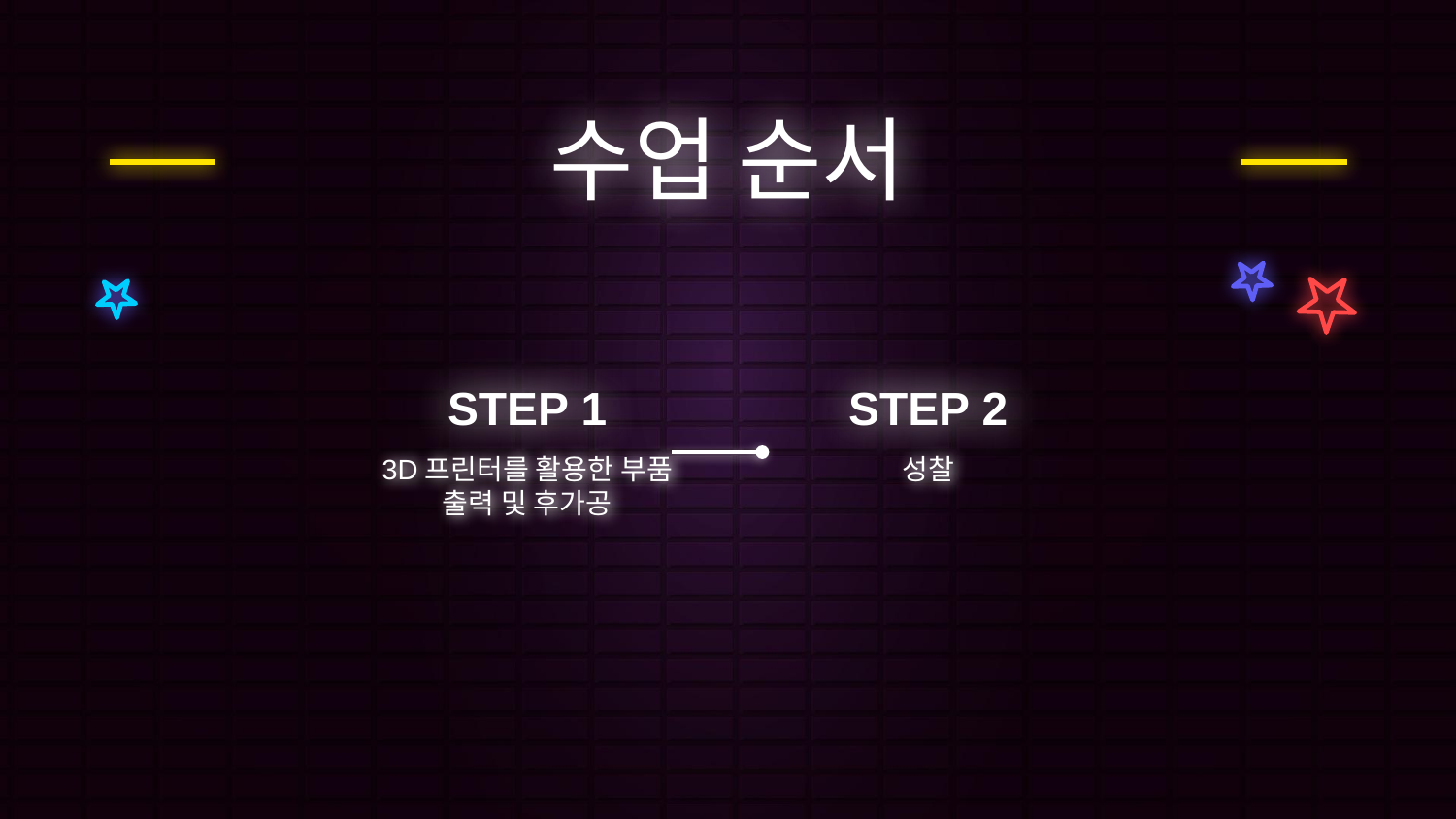

# 수업 순서

STEP 1
STEP 2

3D프린터를 활용한 부품 출력 및 후가공
성찰